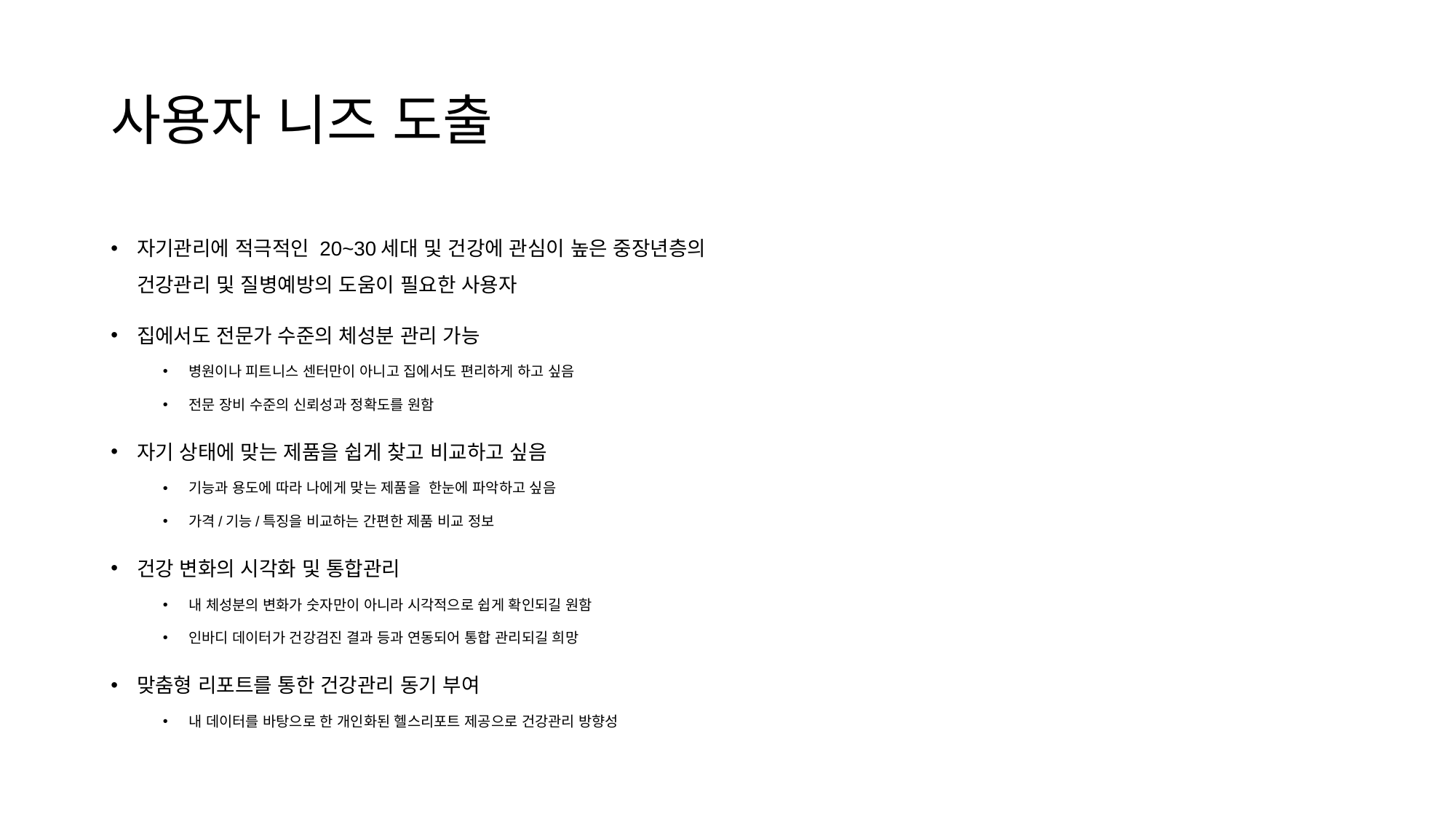

# 사용자 니즈 도출
자기관리에 적극적인 20~30세대 및 건강에 관심이 높은 중장년층의 건강관리 및 질병예방의 도움이 필요한 사용자
집에서도 전문가 수준의 체성분 관리 가능
병원이나 피트니스 센터만이 아니고 집에서도 편리하게 하고 싶음
전문 장비 수준의 신뢰성과 정확도를 원함
자기 상태에 맞는 제품을 쉽게 찾고 비교하고 싶음
기능과 용도에 따라 나에게 맞는 제품을  한눈에 파악하고 싶음
가격/기능/특징을 비교하는 간편한 제품 비교 정보
건강 변화의 시각화 및 통합관리
내 체성분의 변화가 숫자만이 아니라 시각적으로 쉽게 확인되길 원함
인바디 데이터가 건강검진 결과 등과 연동되어 통합 관리되길 희망
맞춤형 리포트를 통한 건강관리 동기 부여
내 데이터를 바탕으로 한 개인화된 헬스리포트 제공으로 건강관리 방향성